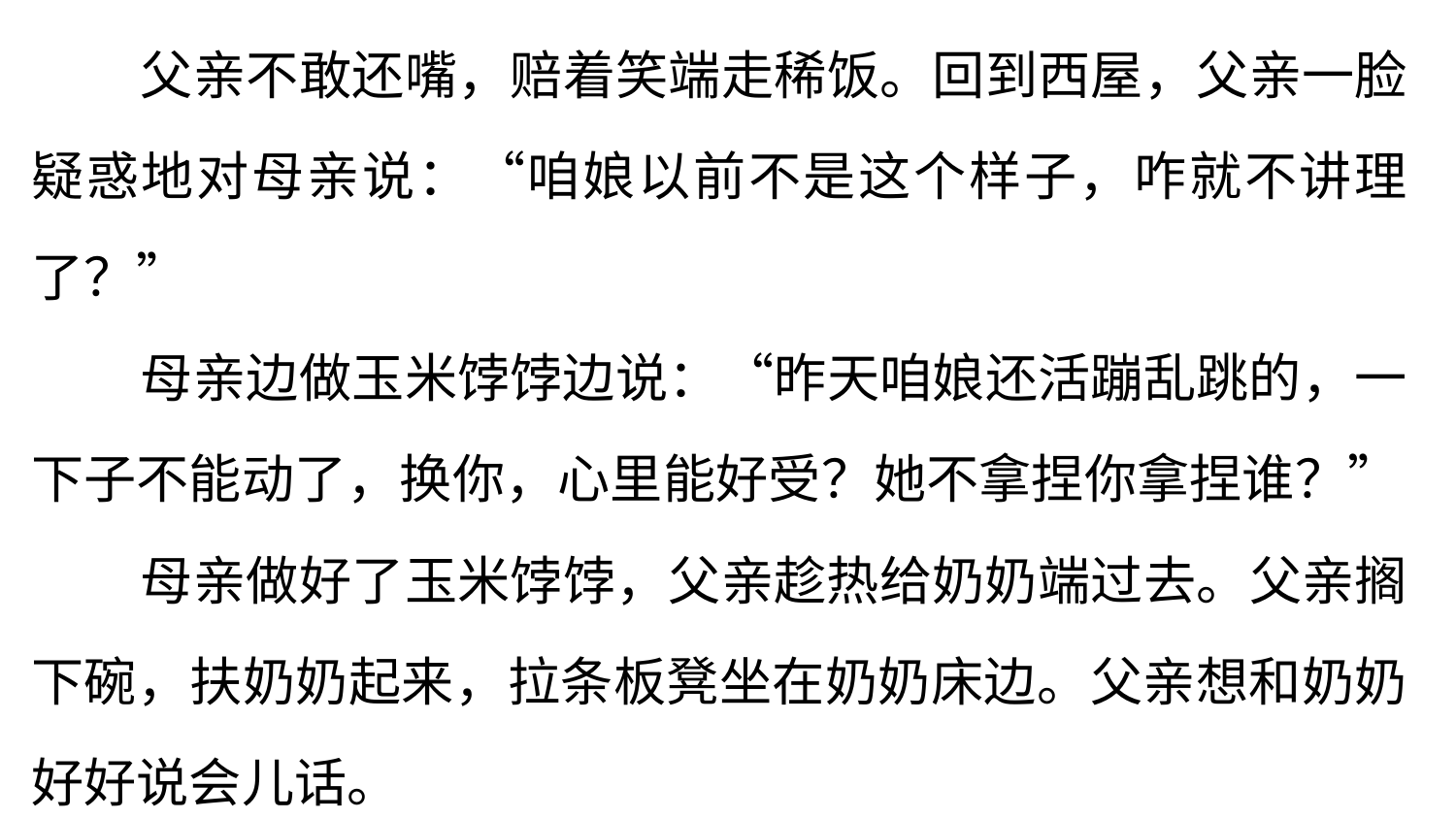

父亲不敢还嘴，赔着笑端走稀饭。回到西屋，父亲一脸疑惑地对母亲说：“咱娘以前不是这个样子，咋就不讲理了？”
        母亲边做玉米饽饽边说：“昨天咱娘还活蹦乱跳的，一下子不能动了，换你，心里能好受？她不拿捏你拿捏谁？”
        母亲做好了玉米饽饽，父亲趁热给奶奶端过去。父亲搁下碗，扶奶奶起来，拉条板凳坐在奶奶床边。父亲想和奶奶好好说会儿话。